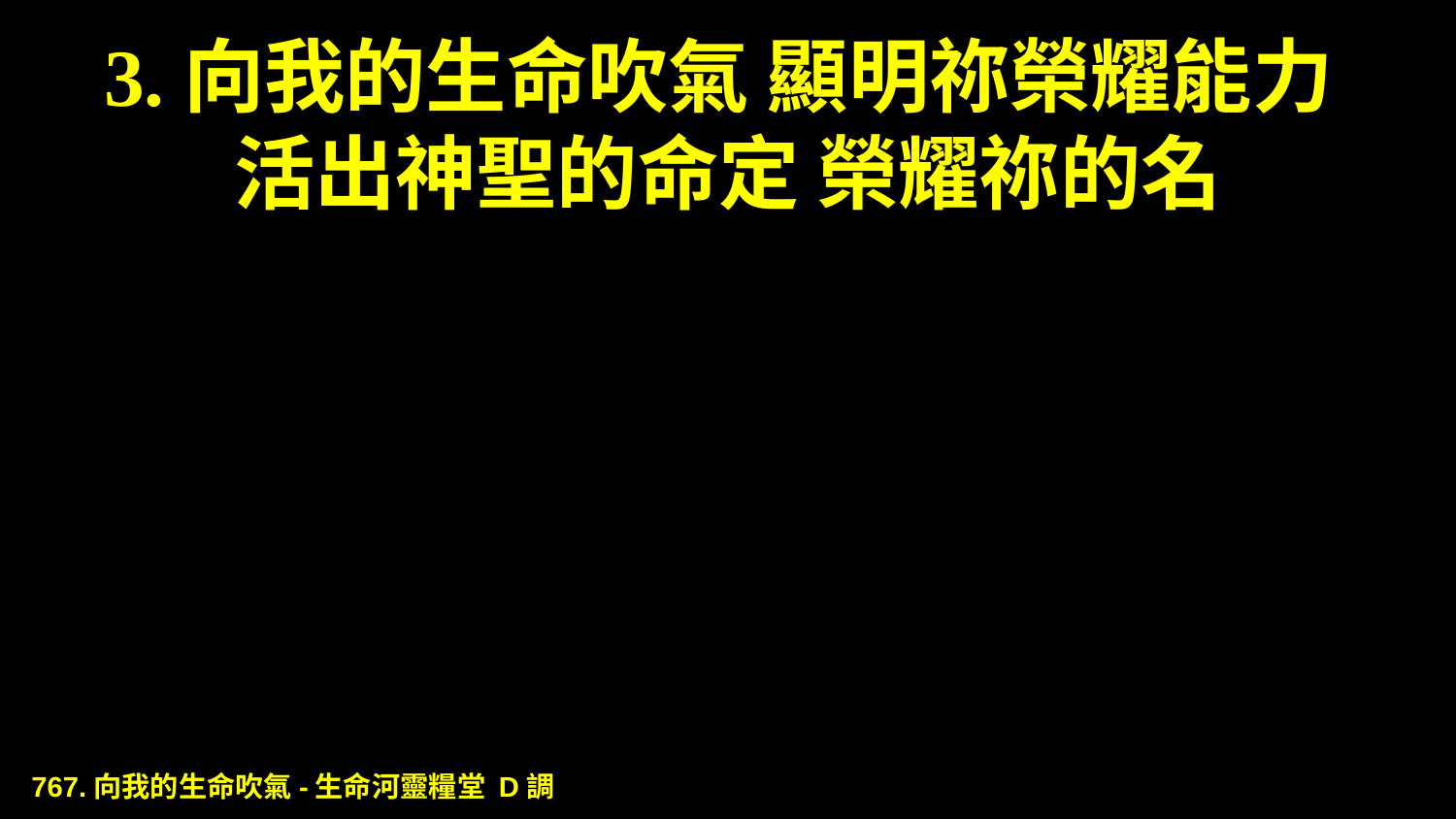

# 3.向我的生命吹氣 顯明祢榮耀能力 活出神聖的命定 榮耀祢的名
767.向我的生命吹氣-生命河靈糧堂 D調